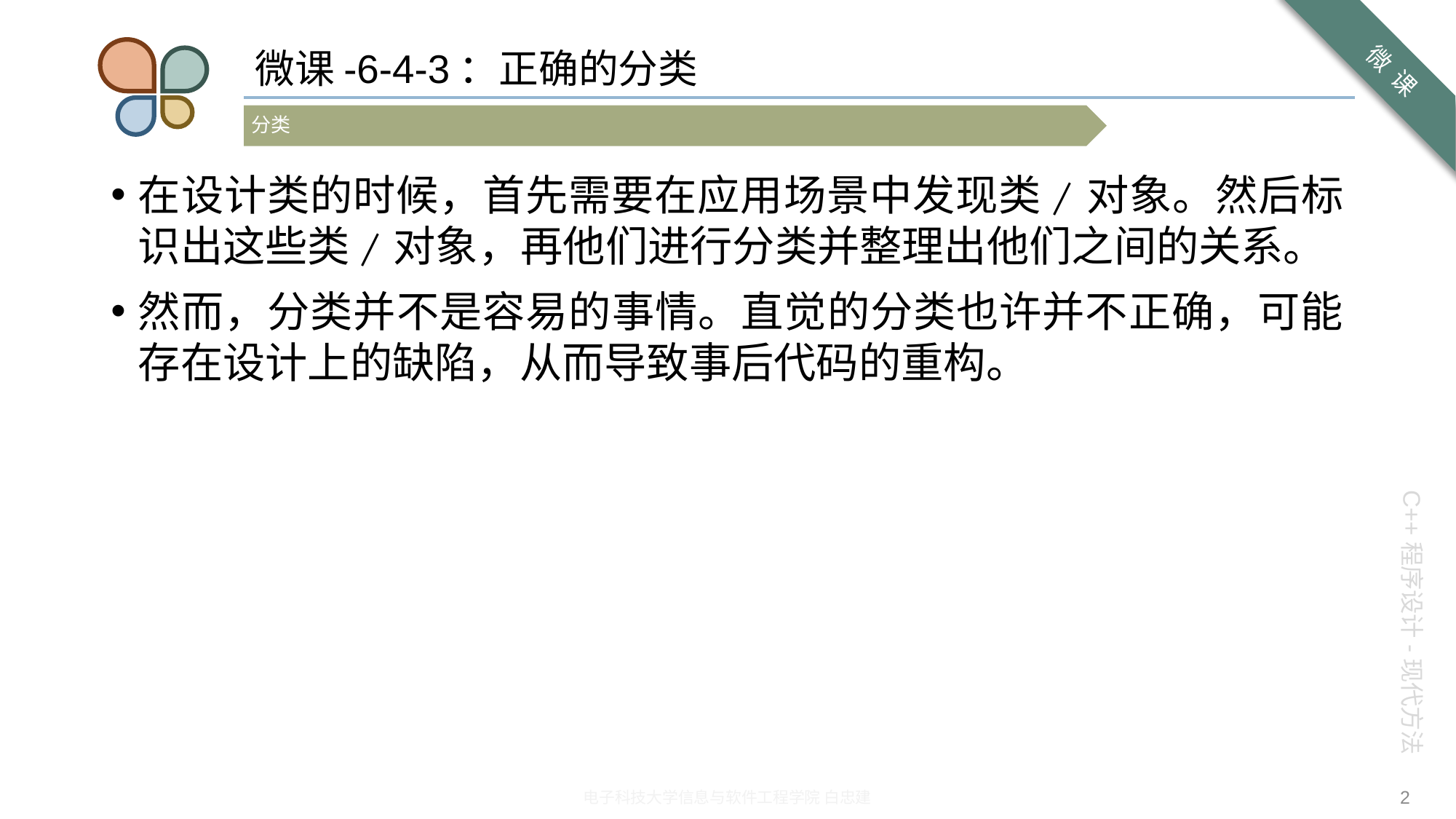

# 微课-6-4-3：正确的分类
分类
在设计类的时候，首先需要在应用场景中发现类/对象。然后标识出这些类/对象，再他们进行分类并整理出他们之间的关系。
然而，分类并不是容易的事情。直觉的分类也许并不正确，可能存在设计上的缺陷，从而导致事后代码的重构。
2